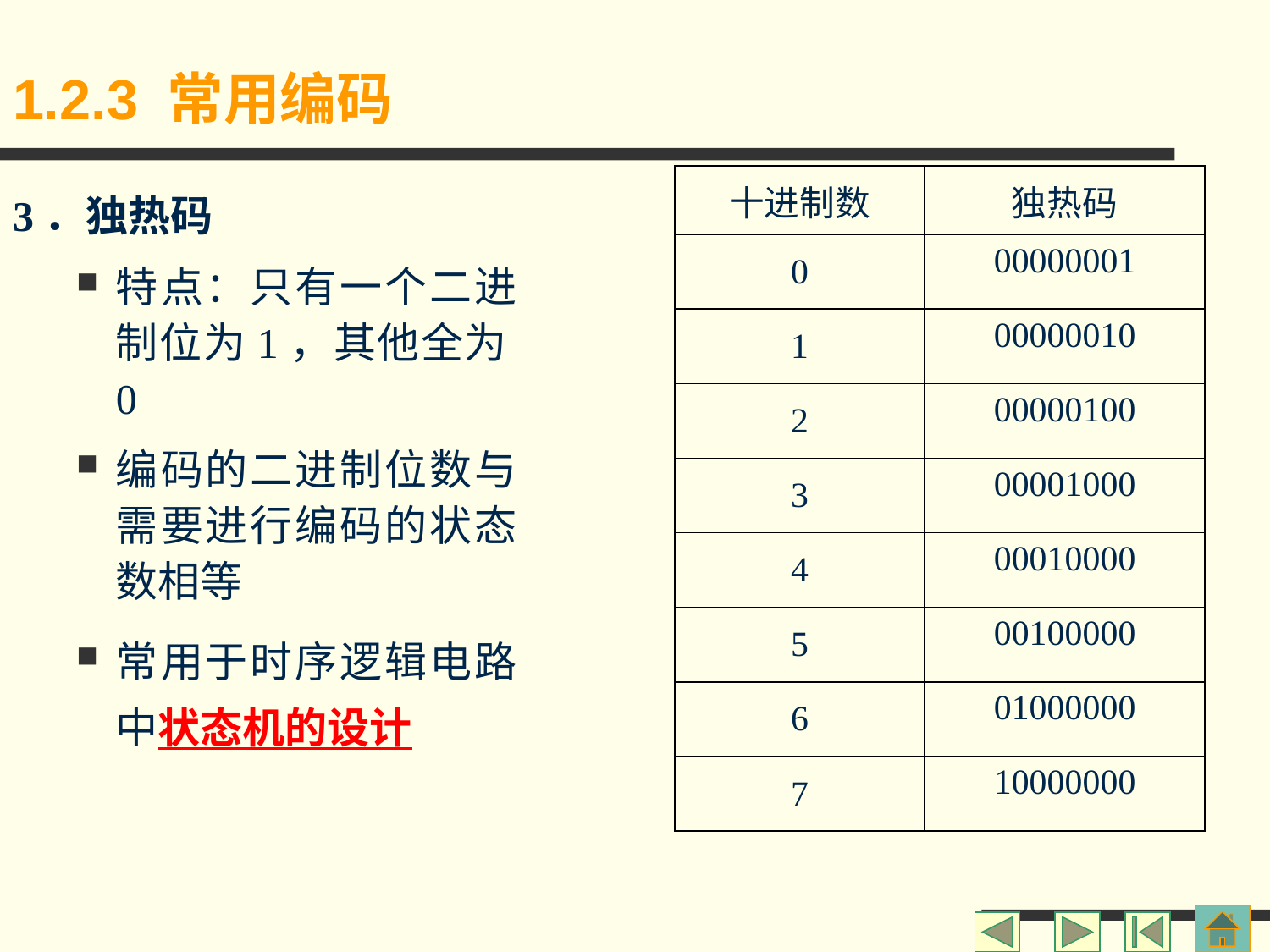

1.2.3 常用编码
| 十进制数 | 独热码 |
| --- | --- |
| 0 | 00000001 |
| 1 | 00000010 |
| 2 | 00000100 |
| 3 | 00001000 |
| 4 | 00010000 |
| 5 | 00100000 |
| 6 | 01000000 |
| 7 | 10000000 |
3．独热码
特点：只有一个二进制位为1，其他全为0
编码的二进制位数与需要进行编码的状态数相等
常用于时序逻辑电路中状态机的设计